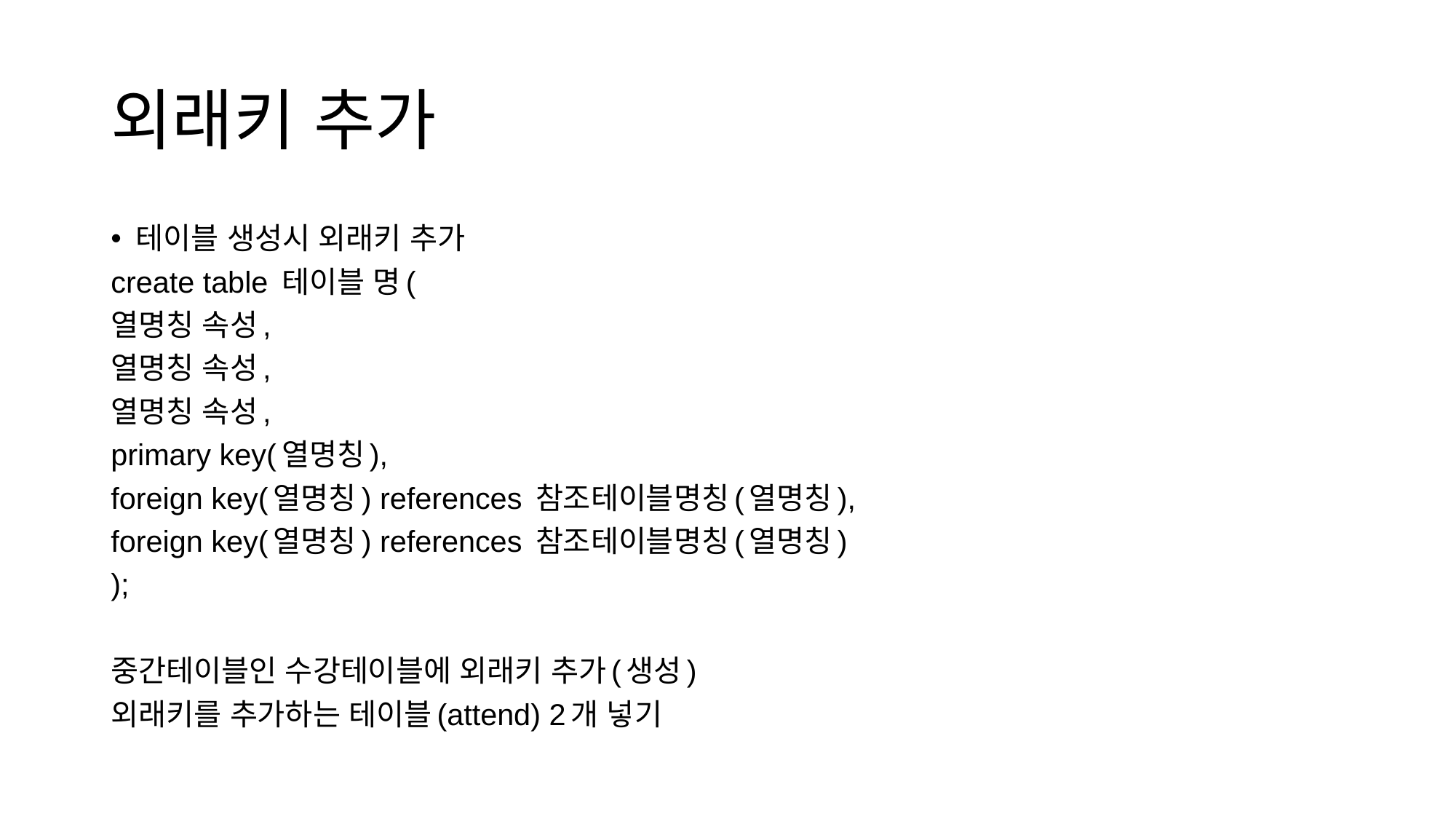

# 외래키 추가
테이블 생성시 외래키 추가
create table 테이블 명(
열명칭 속성,
열명칭 속성,
열명칭 속성,
primary key(열명칭),
foreign key(열명칭) references 참조테이블명칭(열명칭),
foreign key(열명칭) references 참조테이블명칭(열명칭)
);

중간테이블인 수강테이블에 외래키 추가(생성)
외래키를 추가하는 테이블(attend) 2개 넣기